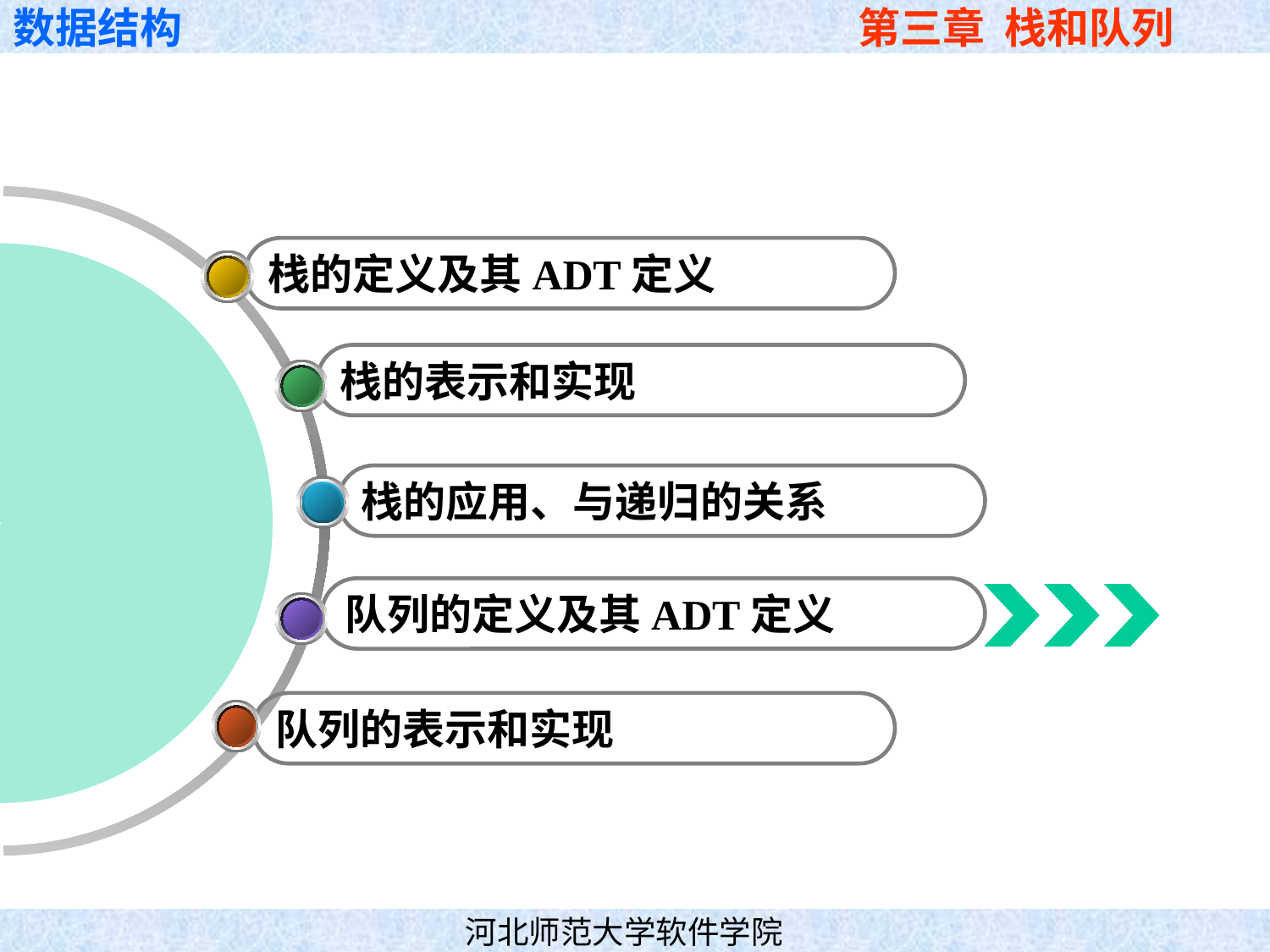

栈的定义及其ADT定义

栈的表示和实现

栈的应用、与递归的关系

队列的定义及其ADT定义

队列的表示和实现